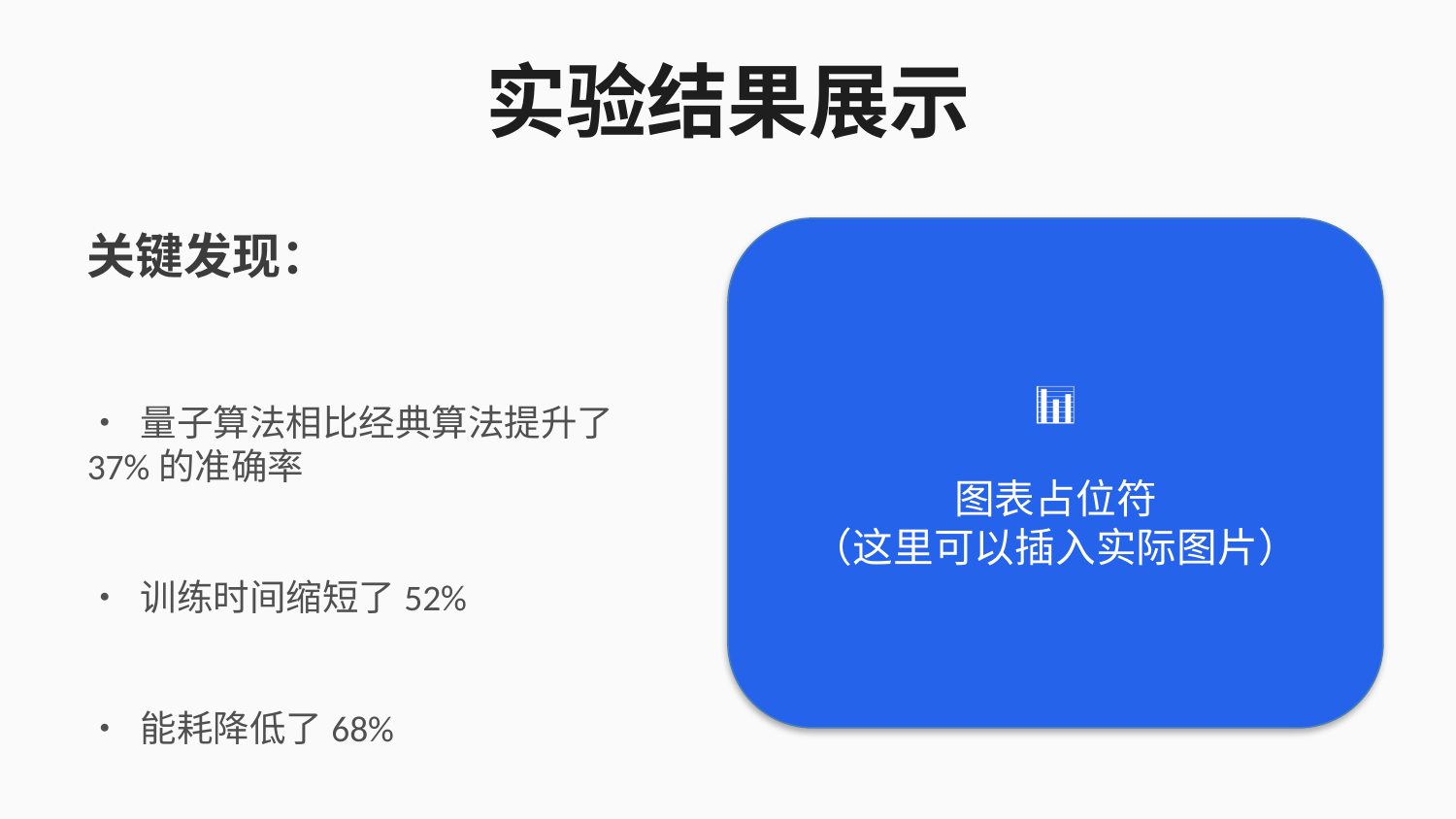

实验结果展示
关键发现：
• 量子算法相比经典算法提升了37%的准确率
• 训练时间缩短了52%
• 能耗降低了68%
📊

图表占位符
（这里可以插入实际图片）